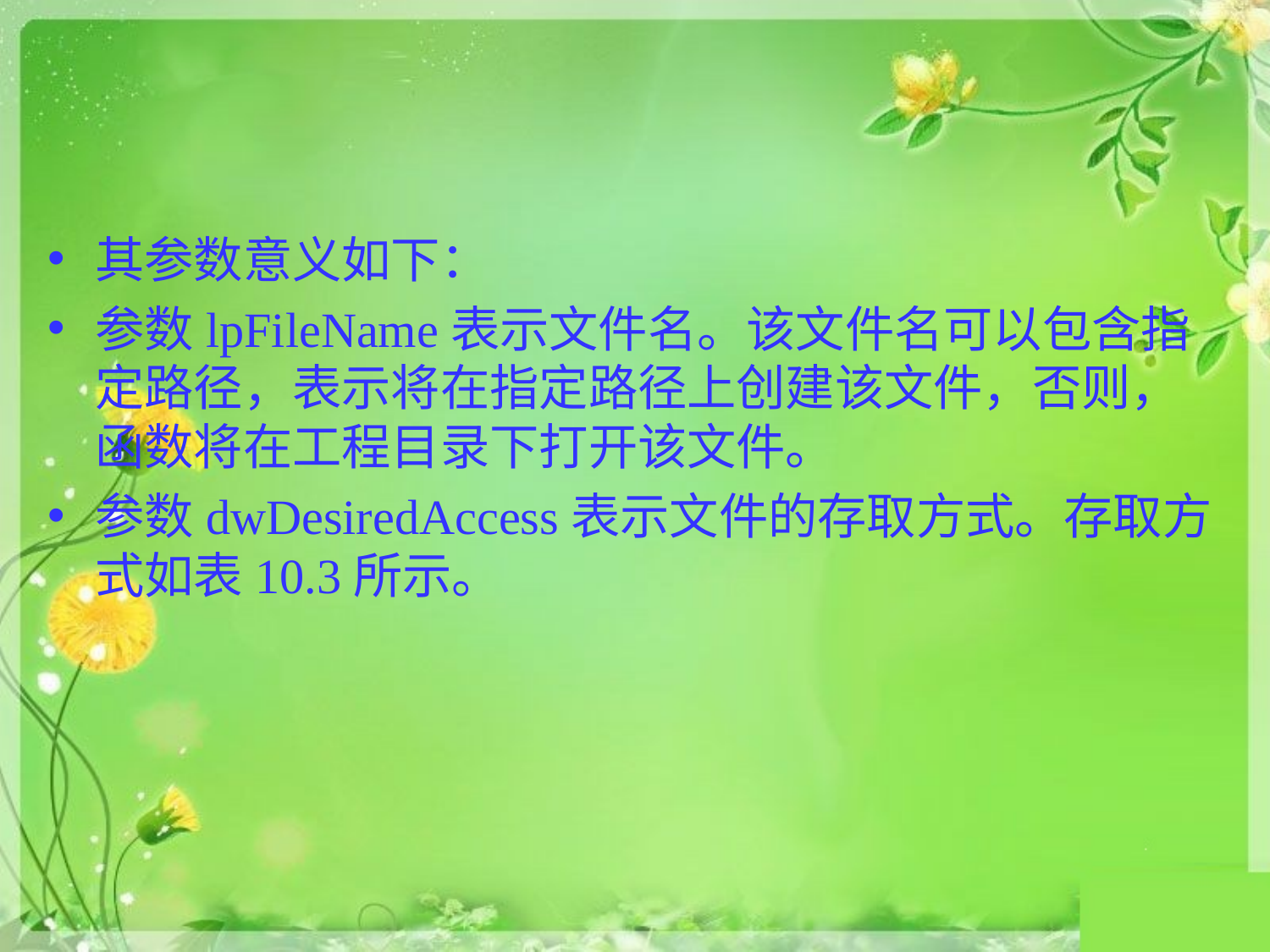

#
其参数意义如下：
参数lpFileName表示文件名。该文件名可以包含指定路径，表示将在指定路径上创建该文件，否则，函数将在工程目录下打开该文件。
参数dwDesiredAccess表示文件的存取方式。存取方式如表10.3所示。